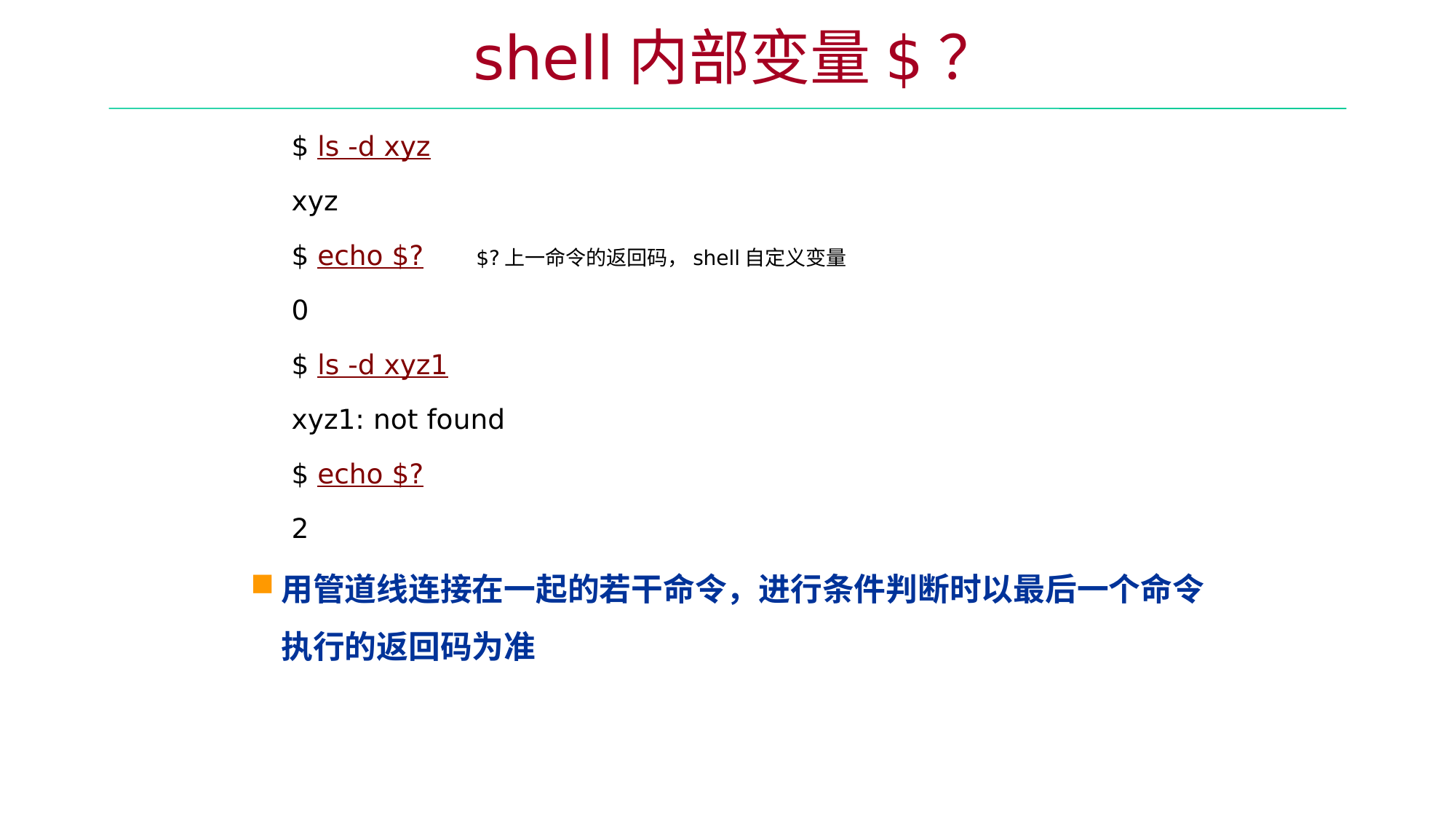

shell内部变量$？
$ ls -d xyz
xyz
$ echo $?      $?上一命令的返回码，shell自定义变量
0
$ ls -d xyz1
xyz1: not found
$ echo $?
2
用管道线连接在一起的若干命令，进行条件判断时以最后一个命令执行的返回码为准